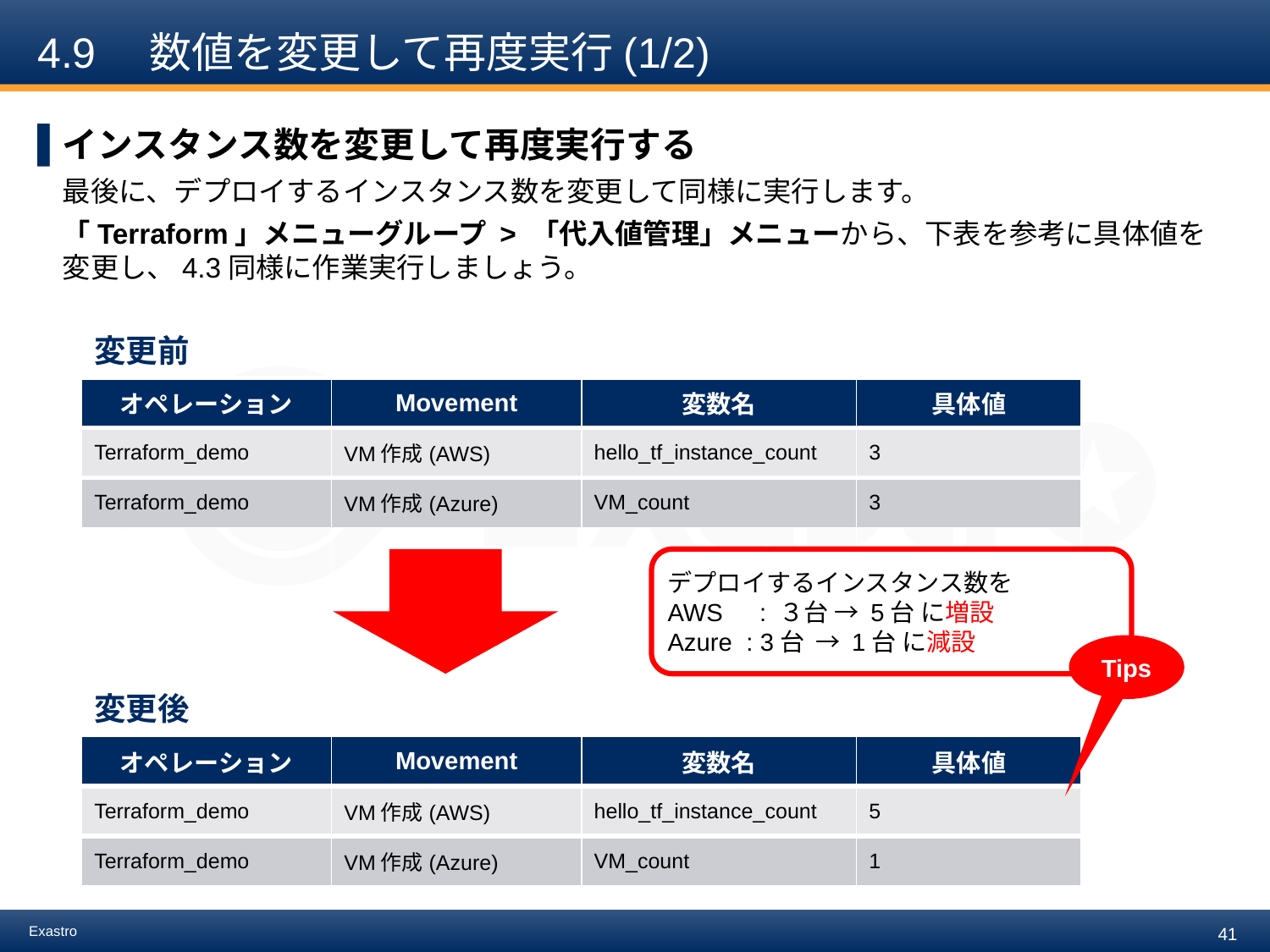

# 4.9　数値を変更して再度実行(1/2)
インスタンス数を変更して再度実行する
最後に、デプロイするインスタンス数を変更して同様に実行します。
「Terraform」メニューグループ > 「代入値管理」メニューから、下表を参考に具体値を変更し、4.3同様に作業実行しましょう。
| 変更前 |  |  |  |
| --- | --- | --- | --- |
| オペレーション | Movement | 変数名 | 具体値 |
| Terraform\_demo | VM作成(AWS) | hello\_tf\_instance\_count | 3 |
| Terraform\_demo | VM作成(Azure) | VM\_count | 3 |
|  |  |  |  |
|  |  |  |  |
| 変更後 |  |  |  |
| オペレーション | Movement | 変数名 | 具体値 |
| Terraform\_demo | VM作成(AWS) | hello\_tf\_instance\_count | 5 |
| Terraform\_demo | VM作成(Azure) | VM\_count | 1 |
デプロイするインスタンス数を
AWS　: ３台 → 5台 に増設
Azure  : 3台  → 1台 に減設

Tips